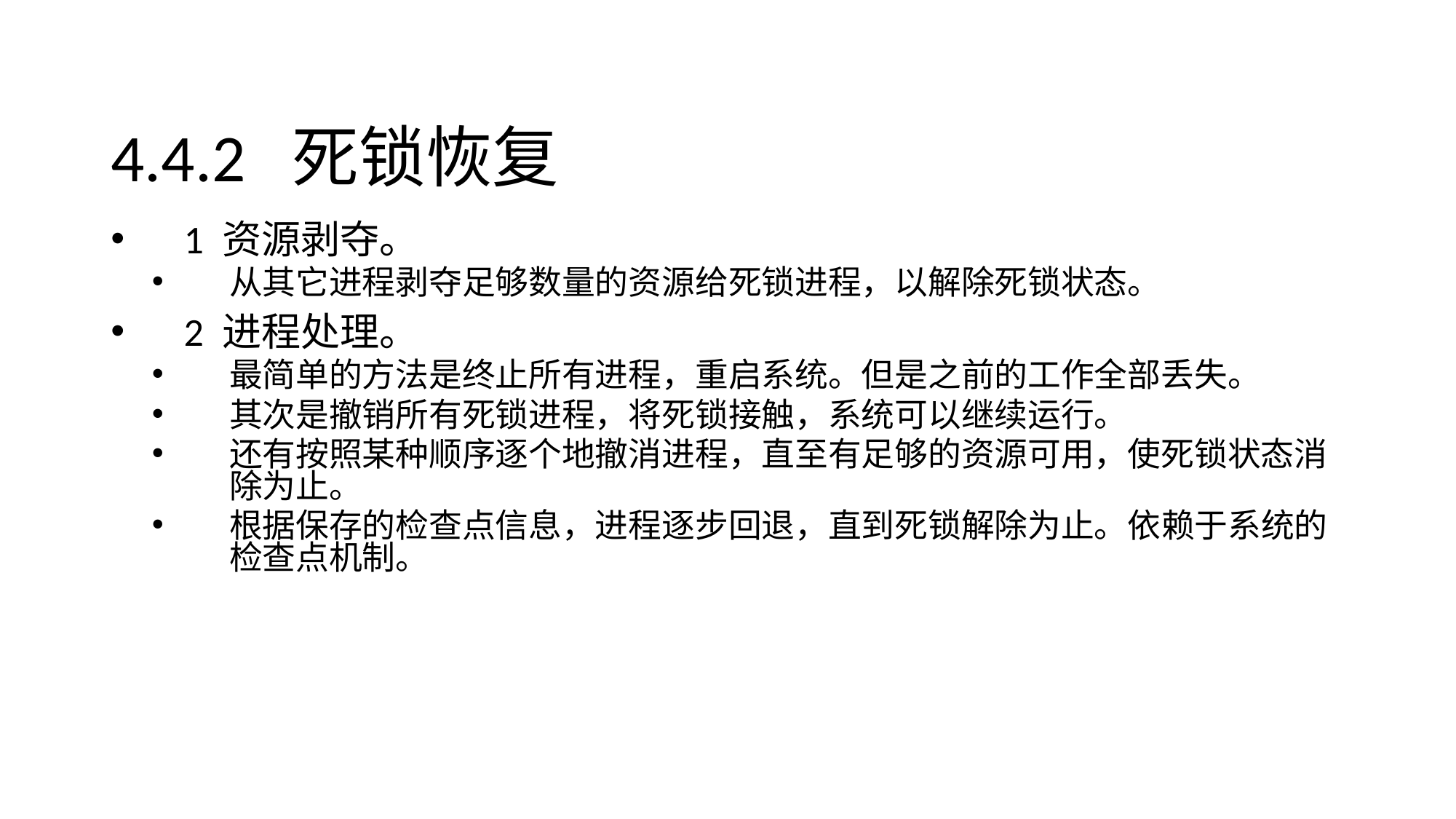

# 4.4.2  死锁恢复
1 资源剥夺。
从其它进程剥夺足够数量的资源给死锁进程，以解除死锁状态。
2 进程处理。
最简单的方法是终止所有进程，重启系统。但是之前的工作全部丢失。
其次是撤销所有死锁进程，将死锁接触，系统可以继续运行。
还有按照某种顺序逐个地撤消进程，直至有足够的资源可用，使死锁状态消除为止。
根据保存的检查点信息，进程逐步回退，直到死锁解除为止。依赖于系统的检查点机制。
7